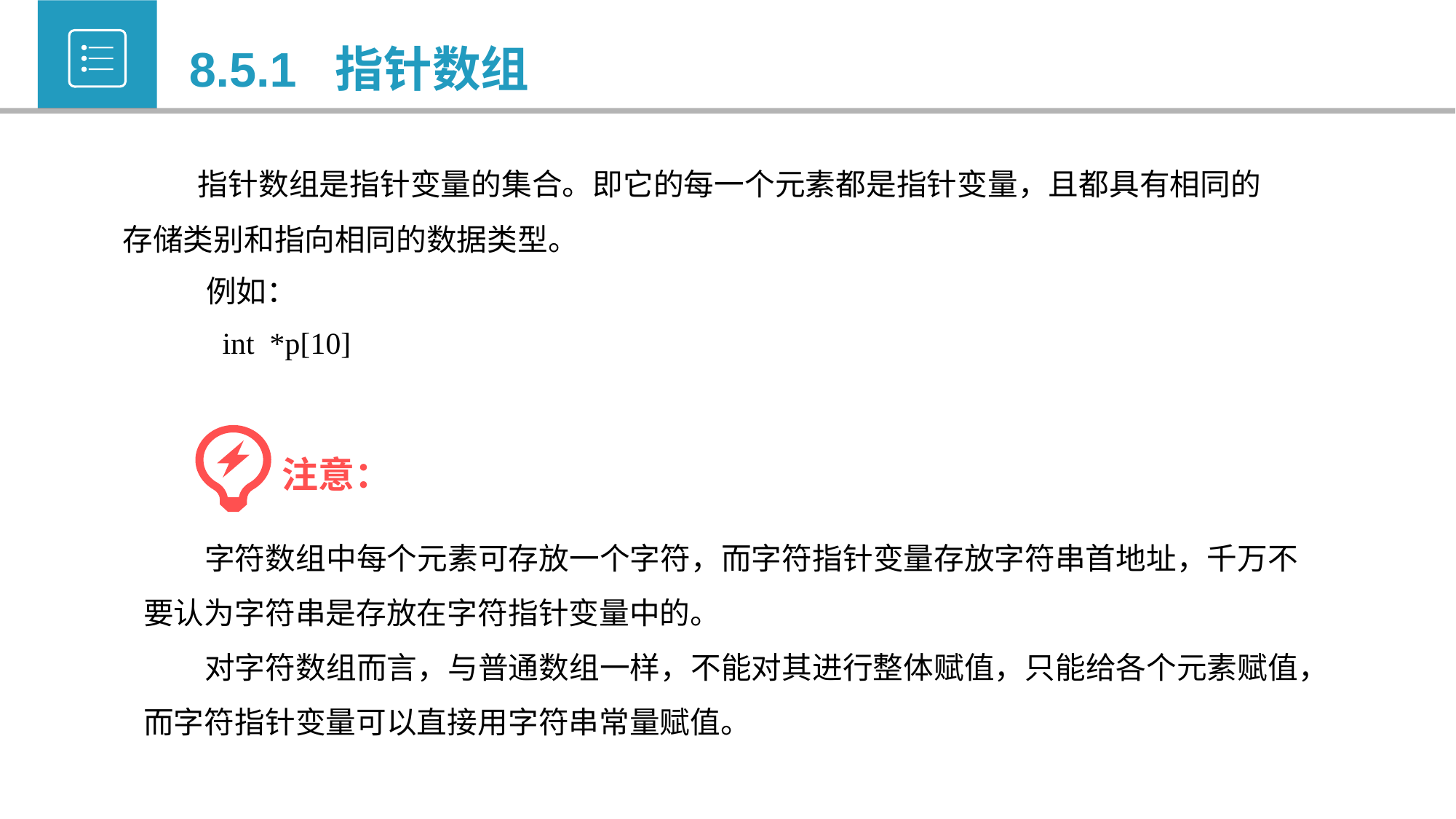

8.5.1  指针数组
         指针数组是指针变量的集合。即它的每一个元素都是指针变量，且都具有相同的存储类别和指向相同的数据类型。

        例如：
           int  *p[10]

     注意：
        字符数组中每个元素可存放一个字符，而字符指针变量存放字符串首地址，千万不要认为字符串是存放在字符指针变量中的。
        对字符数组而言，与普通数组一样，不能对其进行整体赋值，只能给各个元素赋值，而字符指针变量可以直接用字符串常量赋值。